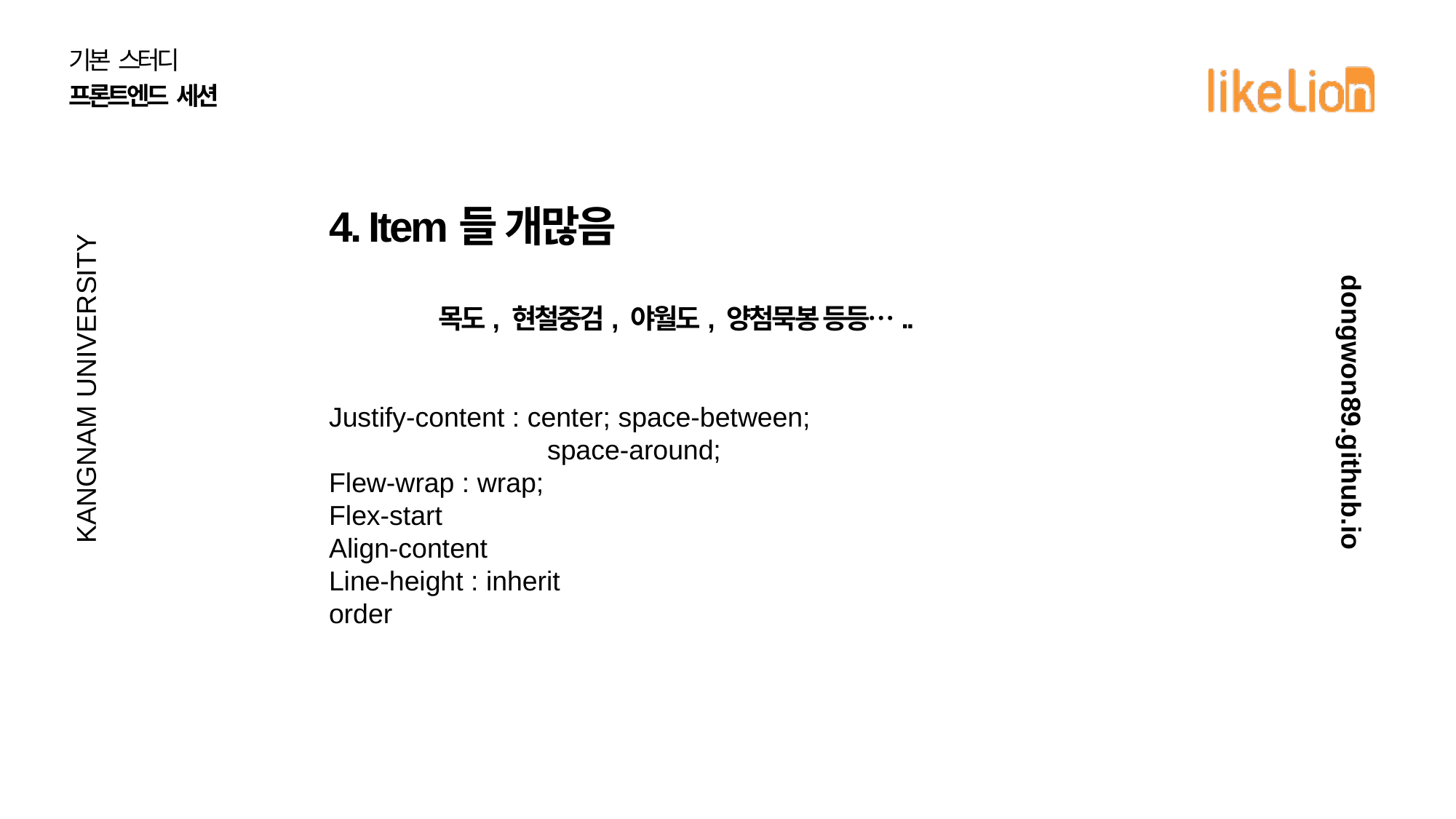

기본 스터디
프론트엔드 세션

KANGNAM UNIVERSITY
4. Item들 개많음

	목도, 현철중검, 야월도, 양첨묵봉 등등…..

Justify-content : center; space-between;
		space-around;
Flew-wrap : wrap;
Flex-start
Align-content
Line-height : inherit
order
dongwon89.github.io